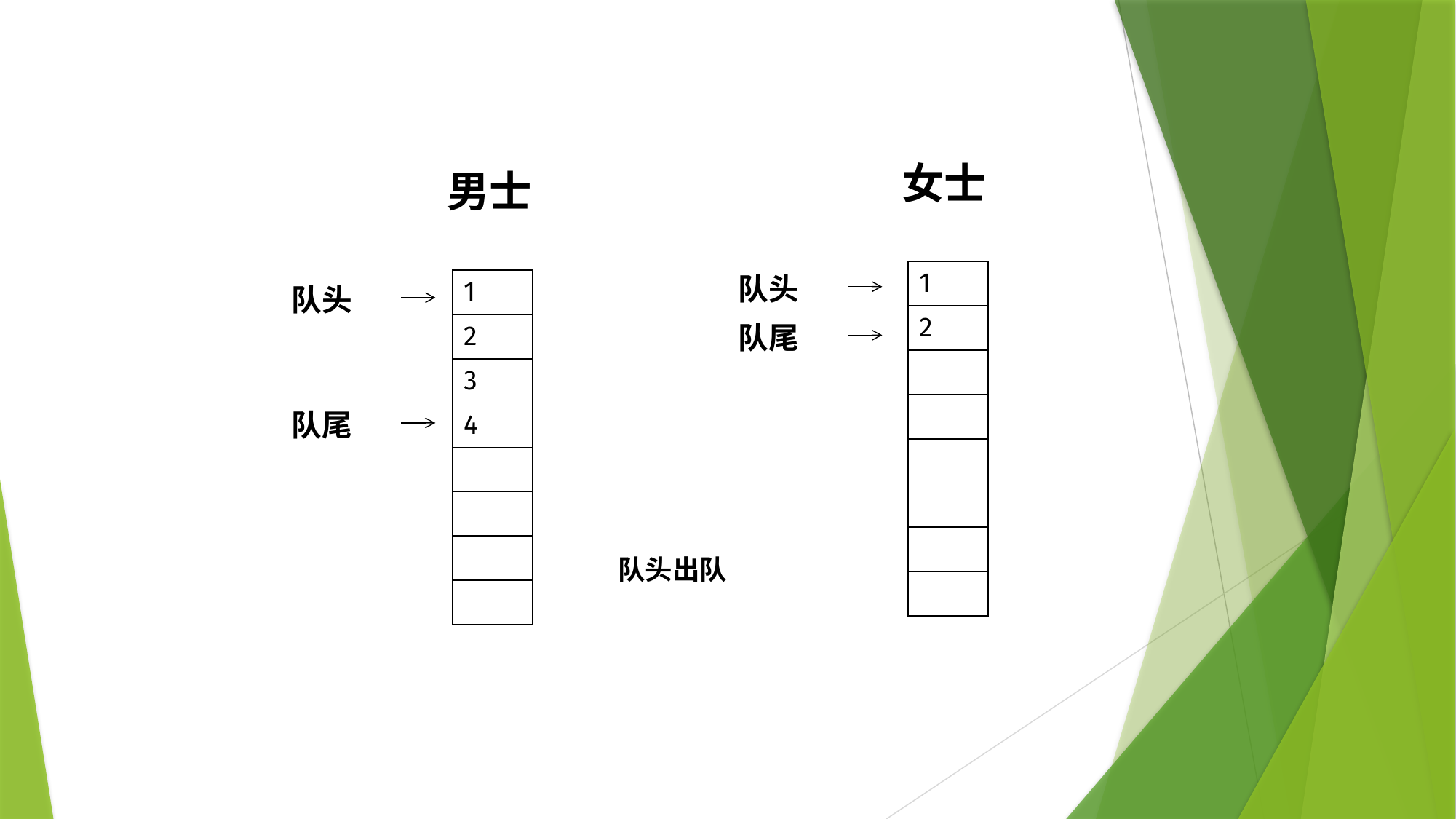

女士
男士
| 1 |
| --- |
| 2 |
|  |
|  |
|  |
|  |
|  |
|  |
队头
| 1 |
| --- |
| 2 |
| 3 |
| 4 |
|  |
|  |
|  |
|  |
队头
队尾
队尾
队头出队